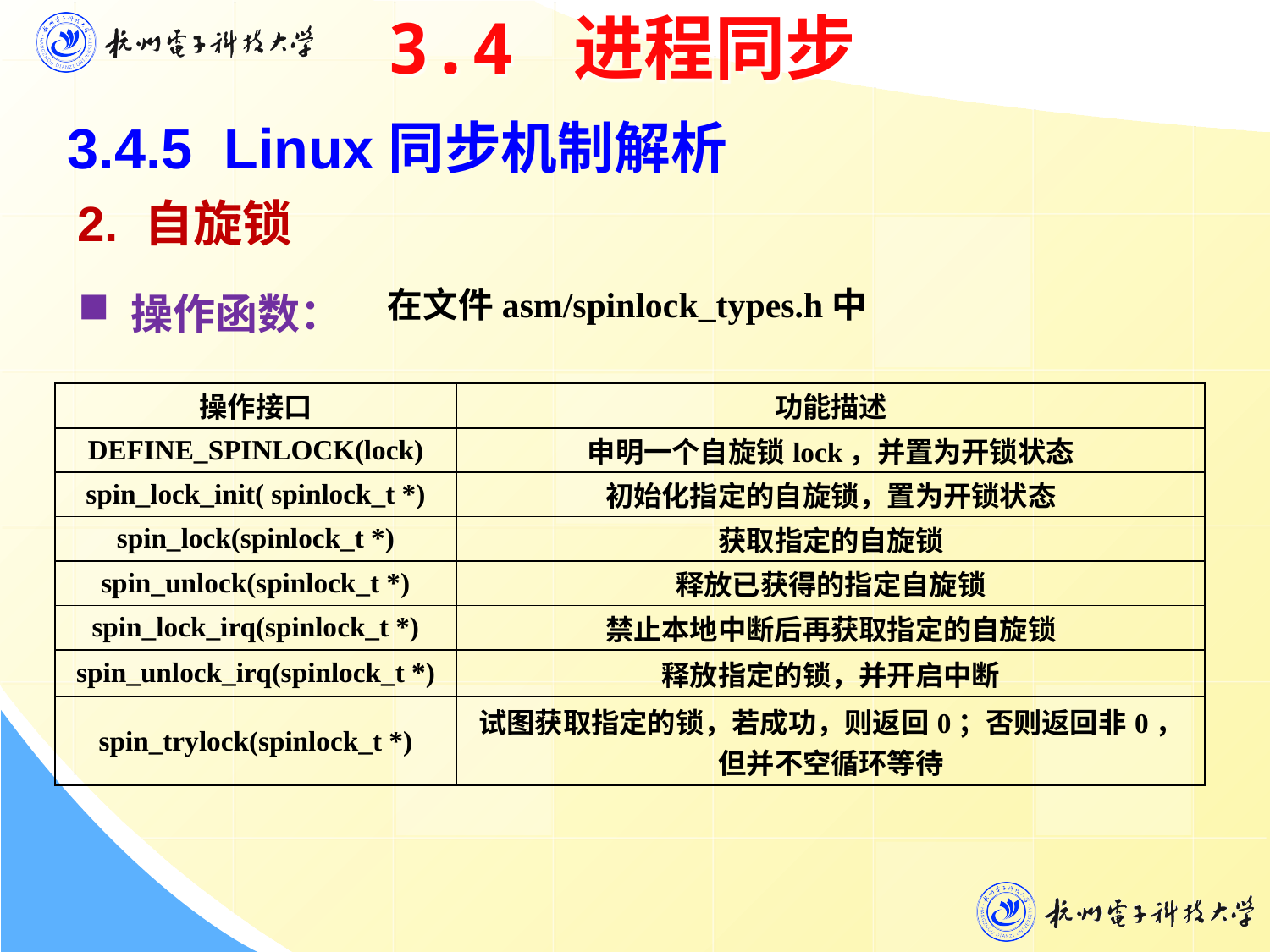

3.4 进程同步
3.4.5  Linux同步机制解析
2. 自旋锁
 操作函数：
在文件asm/spinlock_types.h中
| 操作接口 | 功能描述 |
| --- | --- |
| DEFINE\_SPINLOCK(lock) | 申明一个自旋锁lock，并置为开锁状态 |
| spin\_lock\_init( spinlock\_t \*) | 初始化指定的自旋锁，置为开锁状态 |
| spin\_lock(spinlock\_t \*) | 获取指定的自旋锁 |
| spin\_unlock(spinlock\_t \*) | 释放已获得的指定自旋锁 |
| spin\_lock\_irq(spinlock\_t \*) | 禁止本地中断后再获取指定的自旋锁 |
| spin\_unlock\_irq(spinlock\_t \*) | 释放指定的锁，并开启中断 |
| spin\_trylock(spinlock\_t \*) | 试图获取指定的锁，若成功，则返回0；否则返回非0，但并不空循环等待 |